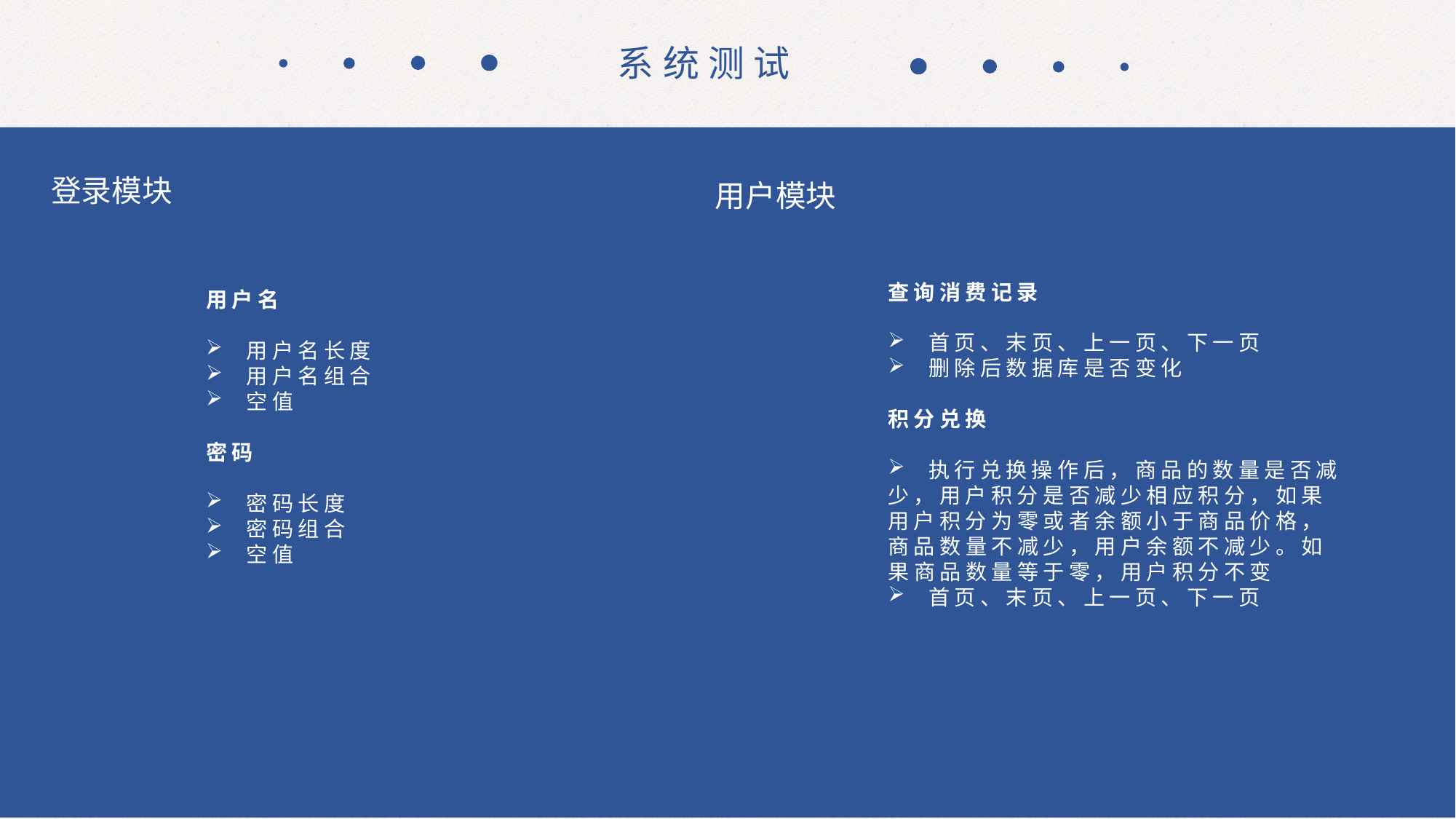

系统测试

登录模块
用户模块
查询消费记录

  首页、末页、上一页、下一页
  删除后数据库是否变化

积分兑换

  执行兑换操作后，商品的数量是否减少，用户积分是否减少相应积分，如果用户积分为零或者余额小于商品价格，商品数量不减少，用户余额不减少。如果商品数量等于零，用户积分不变
  首页、末页、上一页、下一页

用户名

  用户名长度
  用户名组合
  空值

密码

  密码长度
  密码组合
  空值